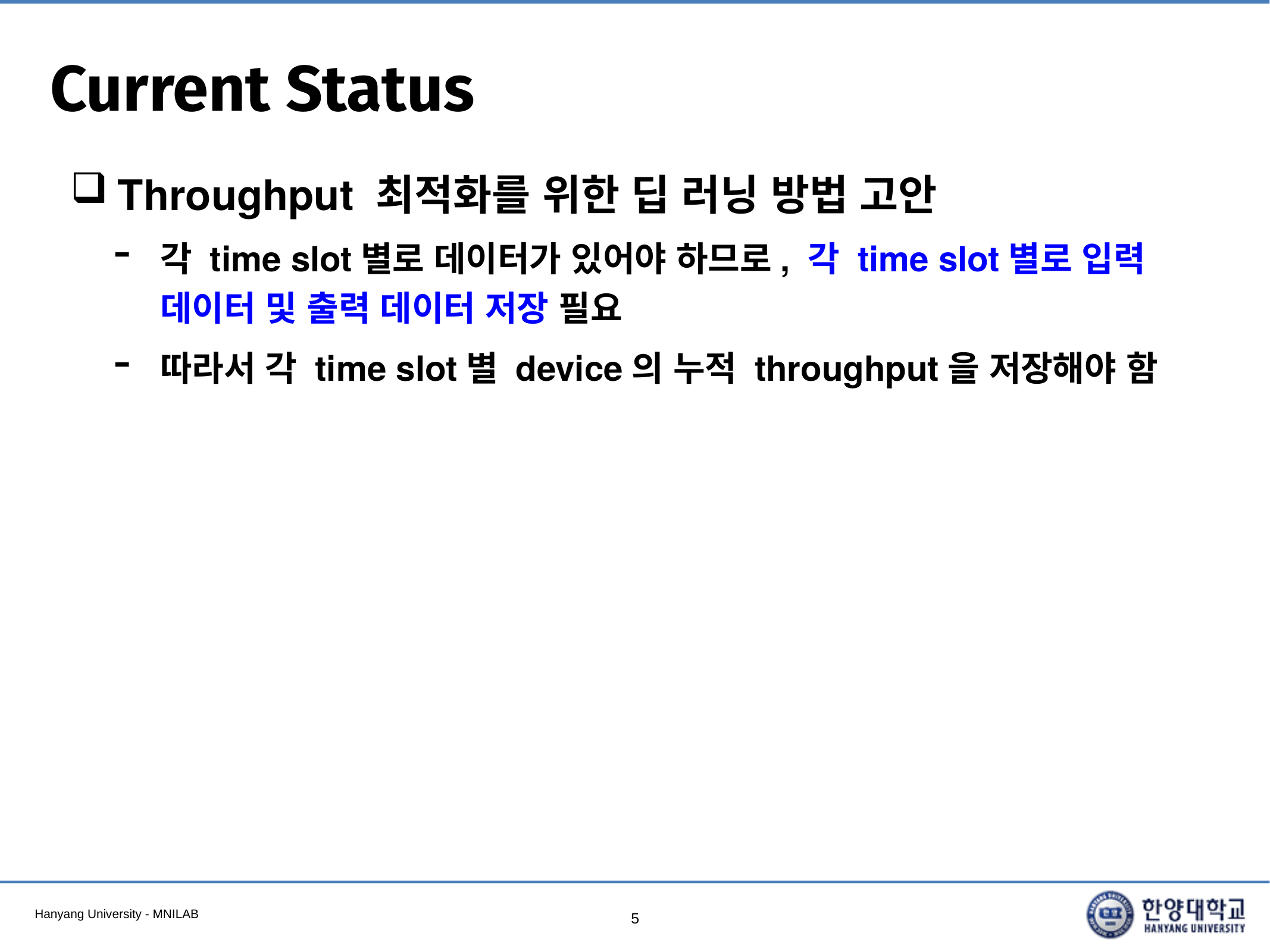

# Current Status
Throughput 최적화를 위한 딥 러닝 방법 고안
각 time slot별로 데이터가 있어야 하므로, 각 time slot별로 입력 데이터 및 출력 데이터 저장 필요
따라서 각 time slot별 device의 누적 throughput을 저장해야 함
5